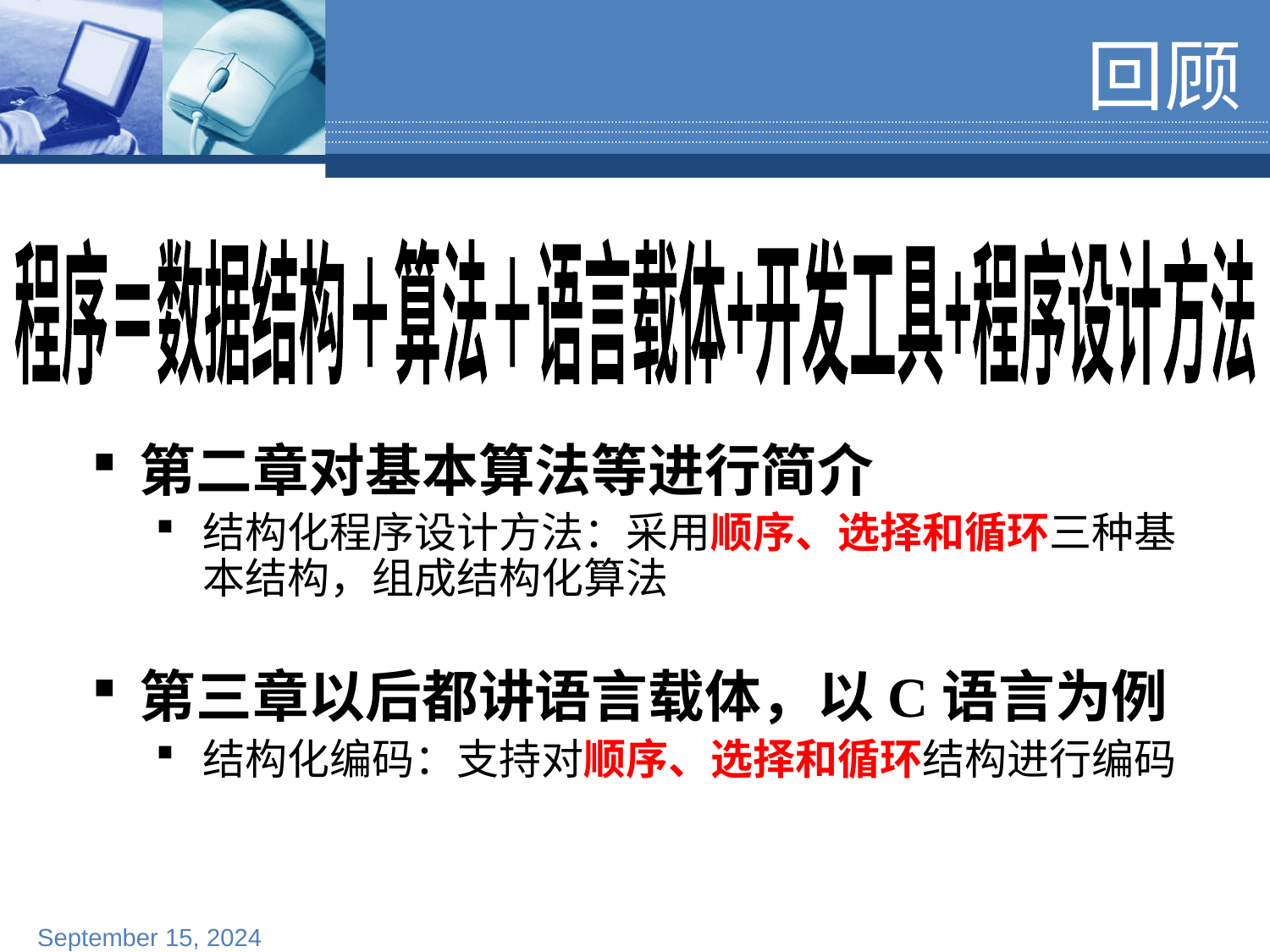

# 回顾
程序＝数据结构＋算法＋语言载体+开发工具+程序设计方法
第二章对基本算法等进行简介
结构化程序设计方法：采用顺序、选择和循环三种基本结构，组成结构化算法

第三章以后都讲语言载体，以C语言为例
结构化编码：支持对顺序、选择和循环结构进行编码

September 15, 2024